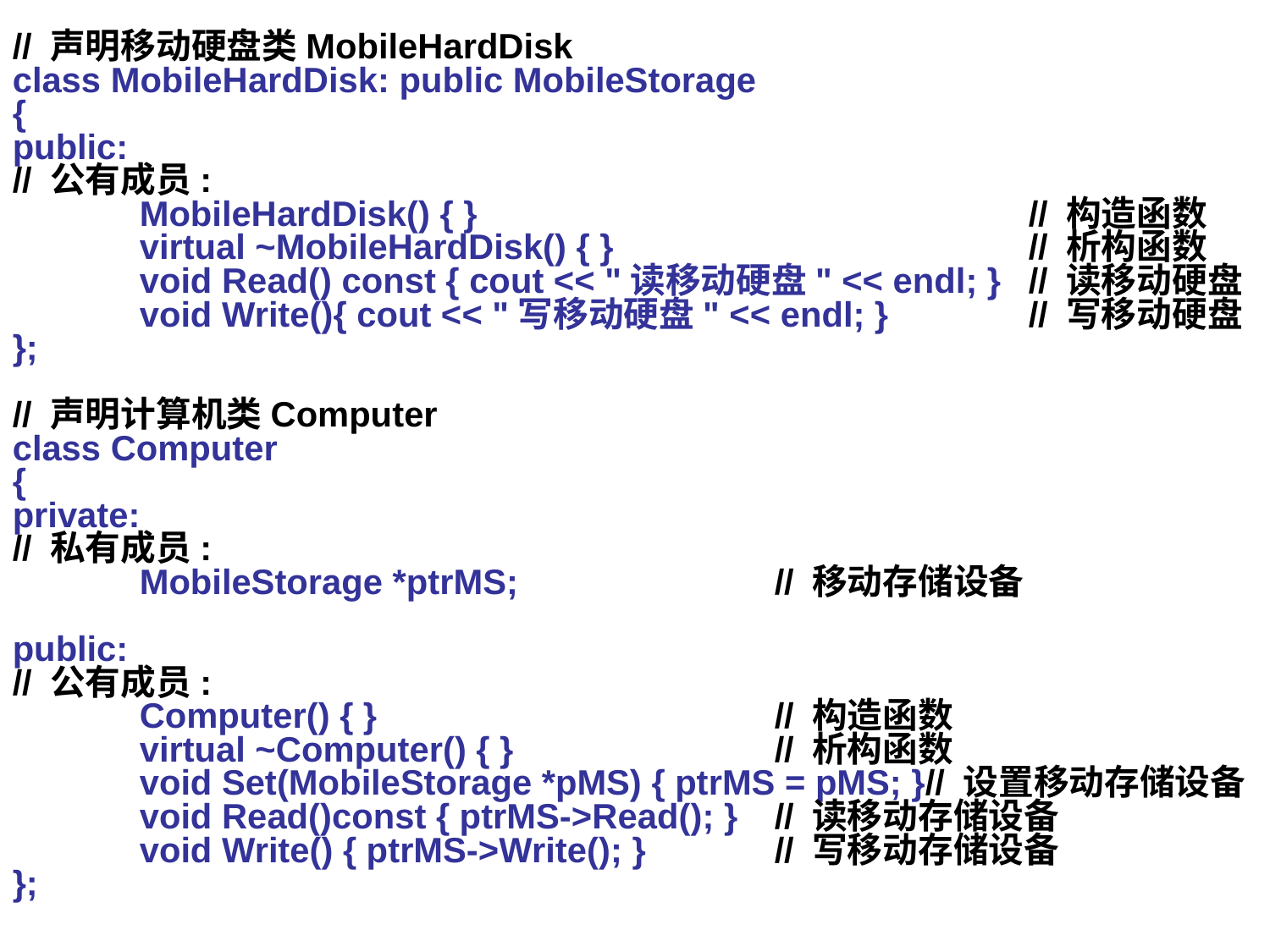

// 声明移动硬盘类MobileHardDisk
class MobileHardDisk: public MobileStorage
{
public:
// 公有成员:
	MobileHardDisk() { }					// 构造函数
	virtual ~MobileHardDisk() { }				// 析构函数
	void Read() const { cout << "读移动硬盘" << endl; }	// 读移动硬盘
	void Write(){ cout << "写移动硬盘" << endl; }		// 写移动硬盘
};

// 声明计算机类Computer
class Computer
{
private:
// 私有成员:
	MobileStorage *ptrMS;			// 移动存储设备

public:
// 公有成员:
	Computer() { }				// 构造函数
	virtual ~Computer() { }			// 析构函数
	void Set(MobileStorage *pMS) { ptrMS = pMS; }// 设置移动存储设备
	void Read()const { ptrMS->Read(); }	// 读移动存储设备
	void Write() { ptrMS->Write(); }		// 写移动存储设备
};